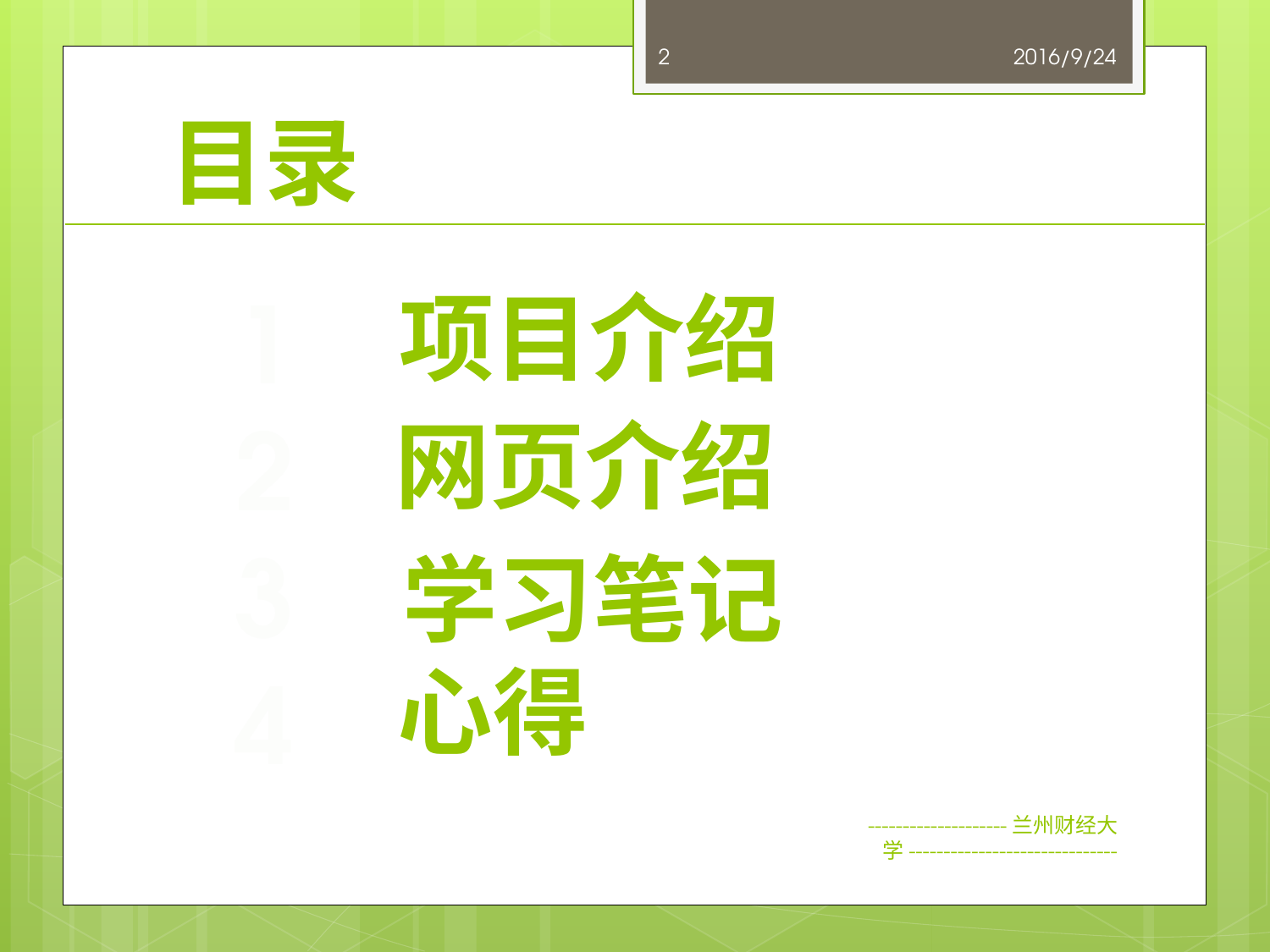

2
2016/9/24
目录
1
2
3
4
项目介绍
网页介绍
学习笔记
心得
--------------------兰州财经大学------------------------------